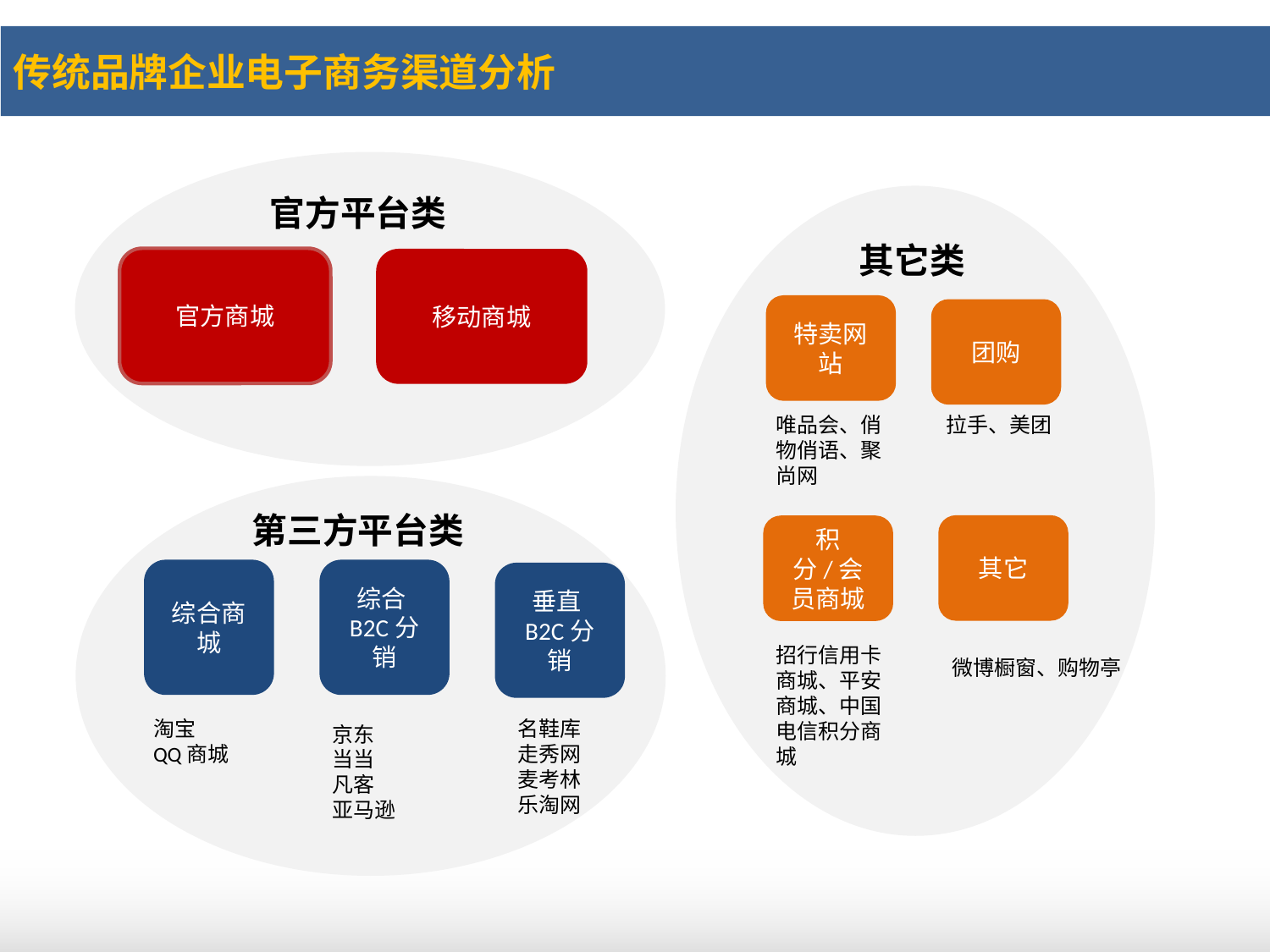

传统品牌企业电子商务渠道分析
官方平台类

其它类
官方商城
移动商城
特卖网站
团购
唯品会、俏物俏语、聚尚网
拉手、美团
第三方平台类

其它
积分/会员商城
综合商城
综合B2C分销
垂直B2C分销
招行信用卡商城、平安商城、中国电信积分商城
微博橱窗、购物亭
淘宝
QQ商城
名鞋库
走秀网
麦考林
乐淘网
京东
当当
凡客
亚马逊